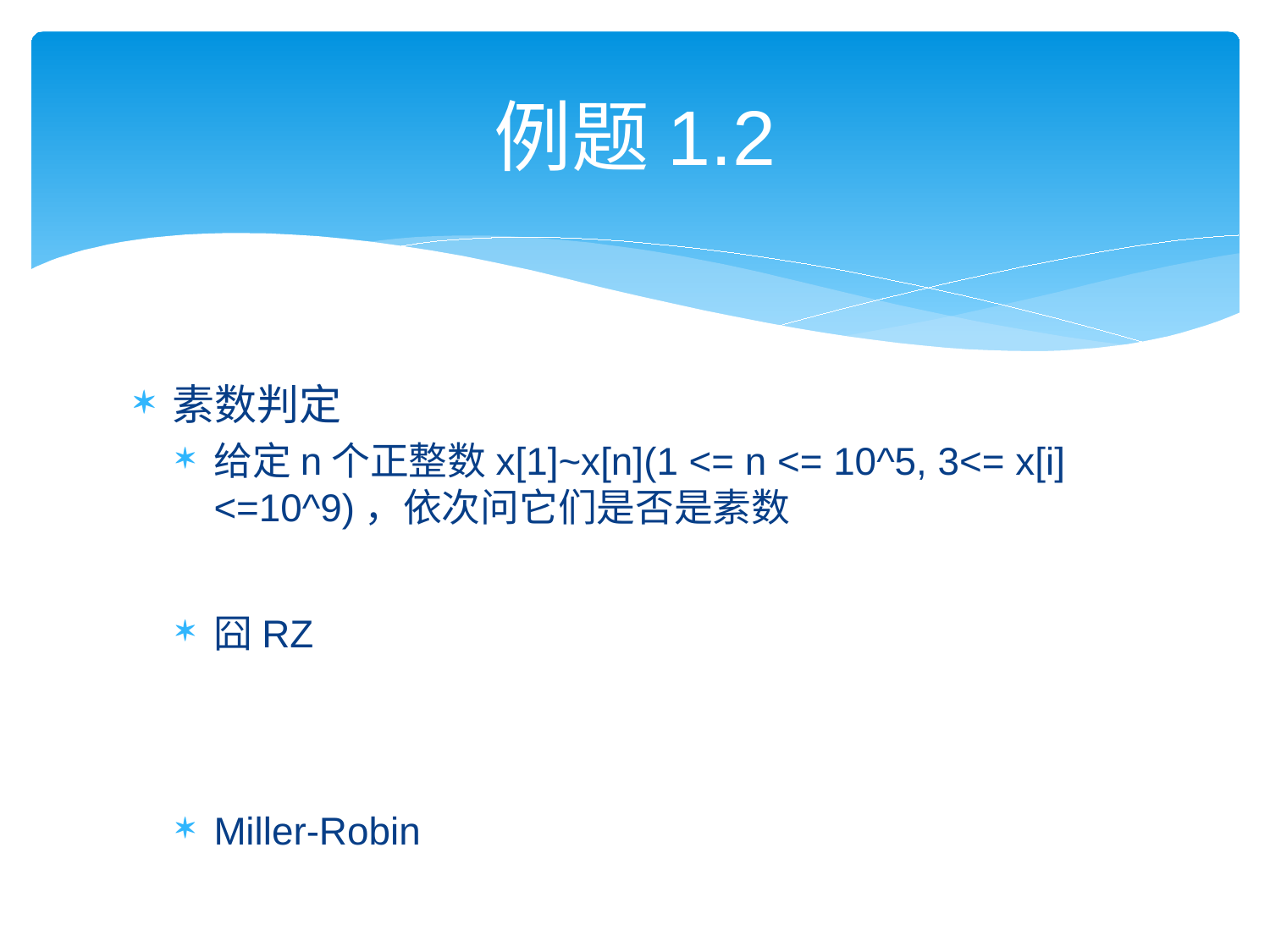

# 例题1.2
素数判定
给定n个正整数x[1]~x[n](1 <= n <= 10^5, 3<= x[i] <=10^9)，依次问它们是否是素数

囧RZ

Miller-Robin